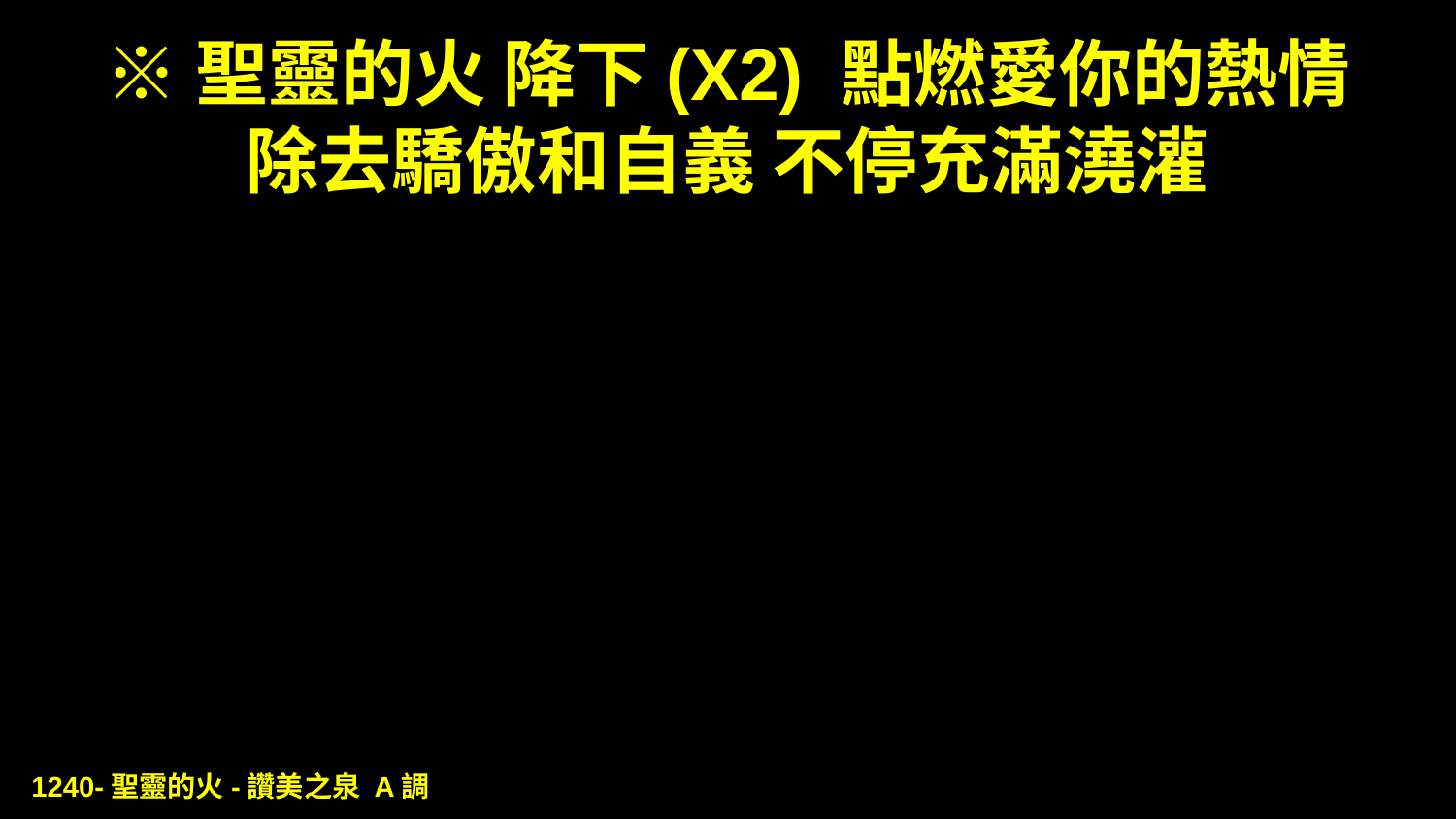

# ※聖靈的火 降下(X2) 點燃愛你的熱情 除去驕傲和自義 不停充滿澆灌
1240-聖靈的火-讚美之泉 A調